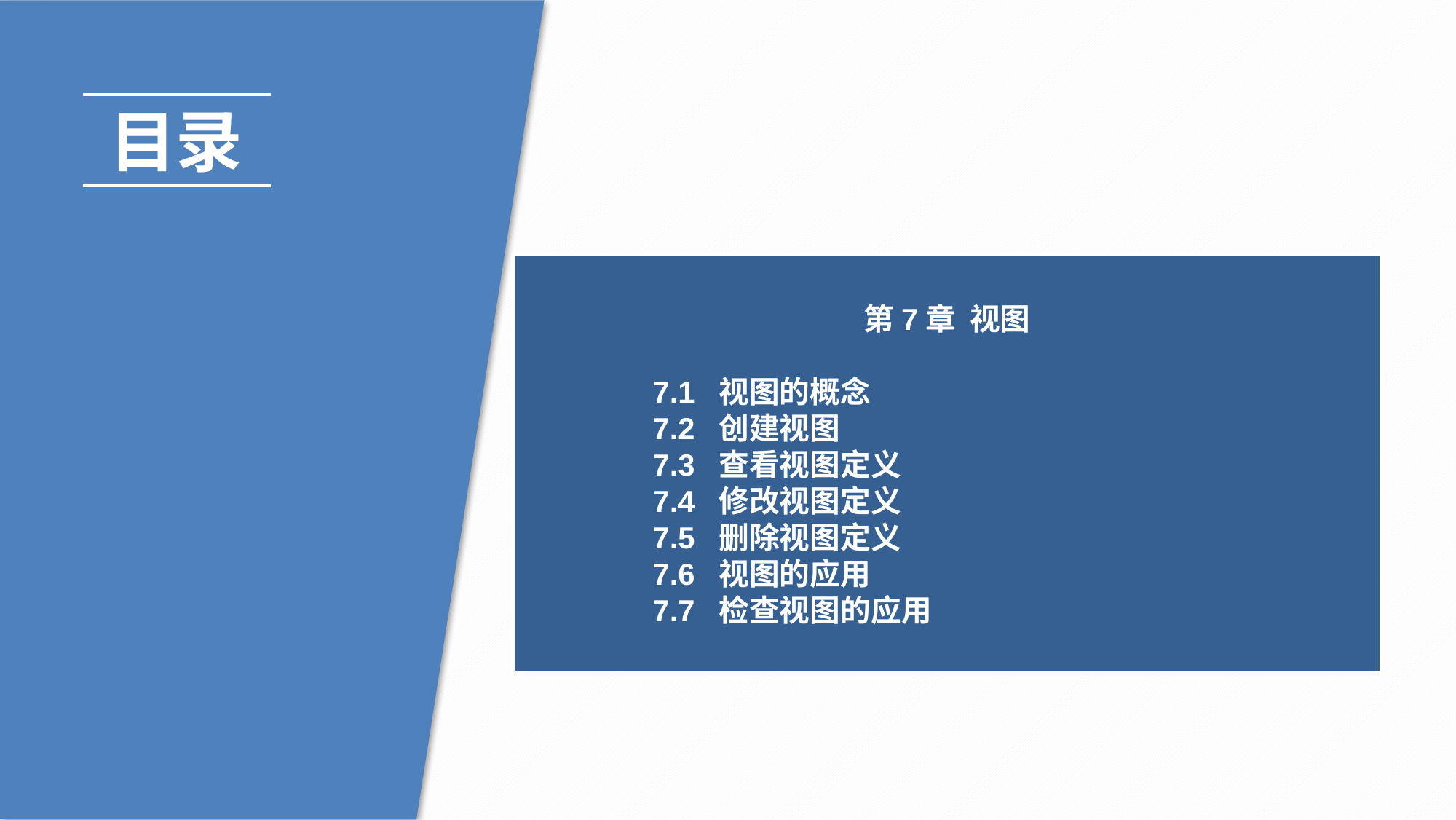

目录
第7章  视图

7.1  视图的概念
7.2  创建视图
7.3  查看视图定义
7.4  修改视图定义
7.5  删除视图定义
7.6  视图的应用
7.7  检查视图的应用